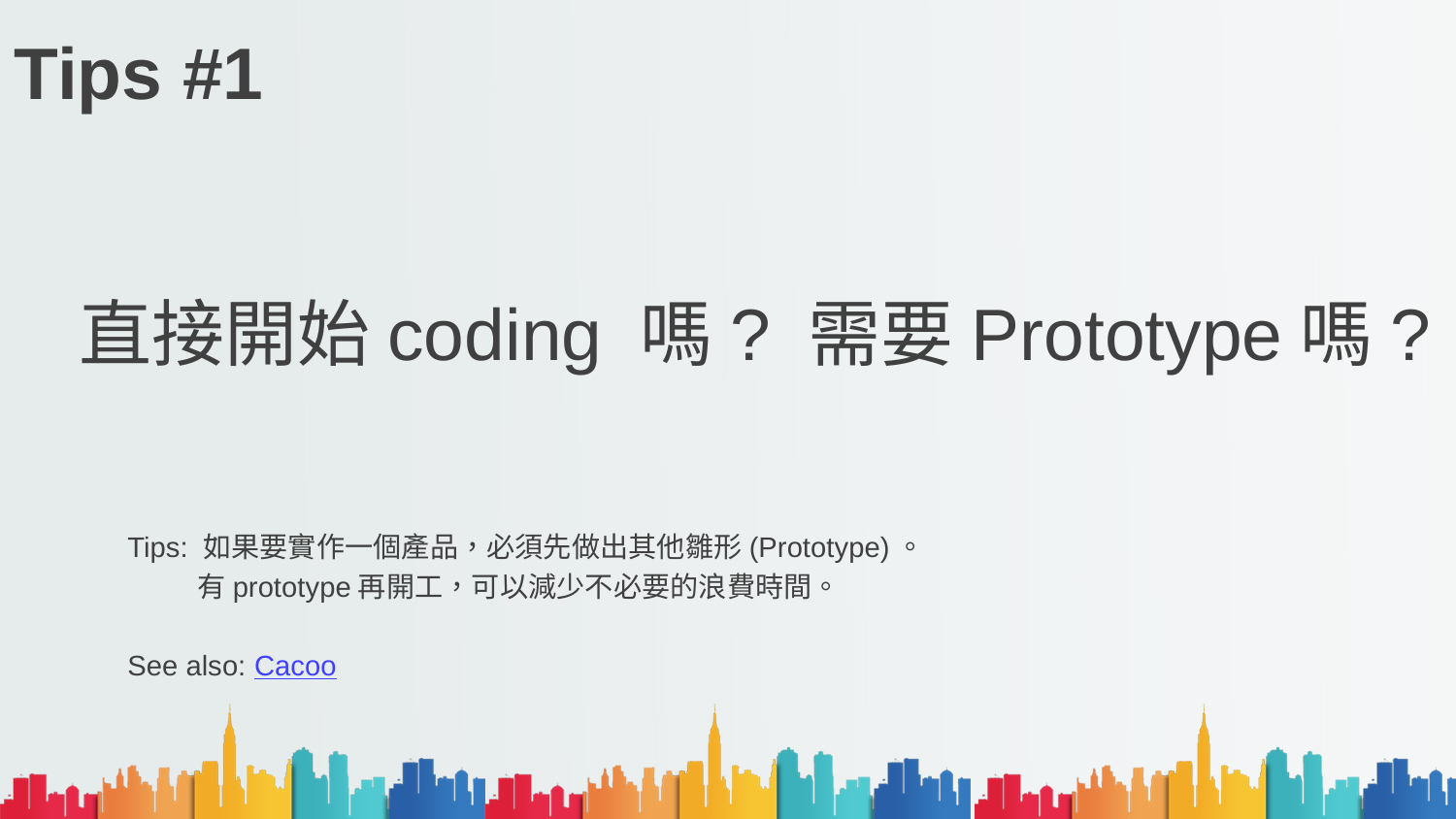

# Tips #1
直接開始coding 嗎? 需要Prototype嗎?
Tips: 如果要實作一個產品，必須先做出其他雛形(Prototype)。
          有prototype再開工，可以減少不必要的浪費時間。

See also: Cacoo